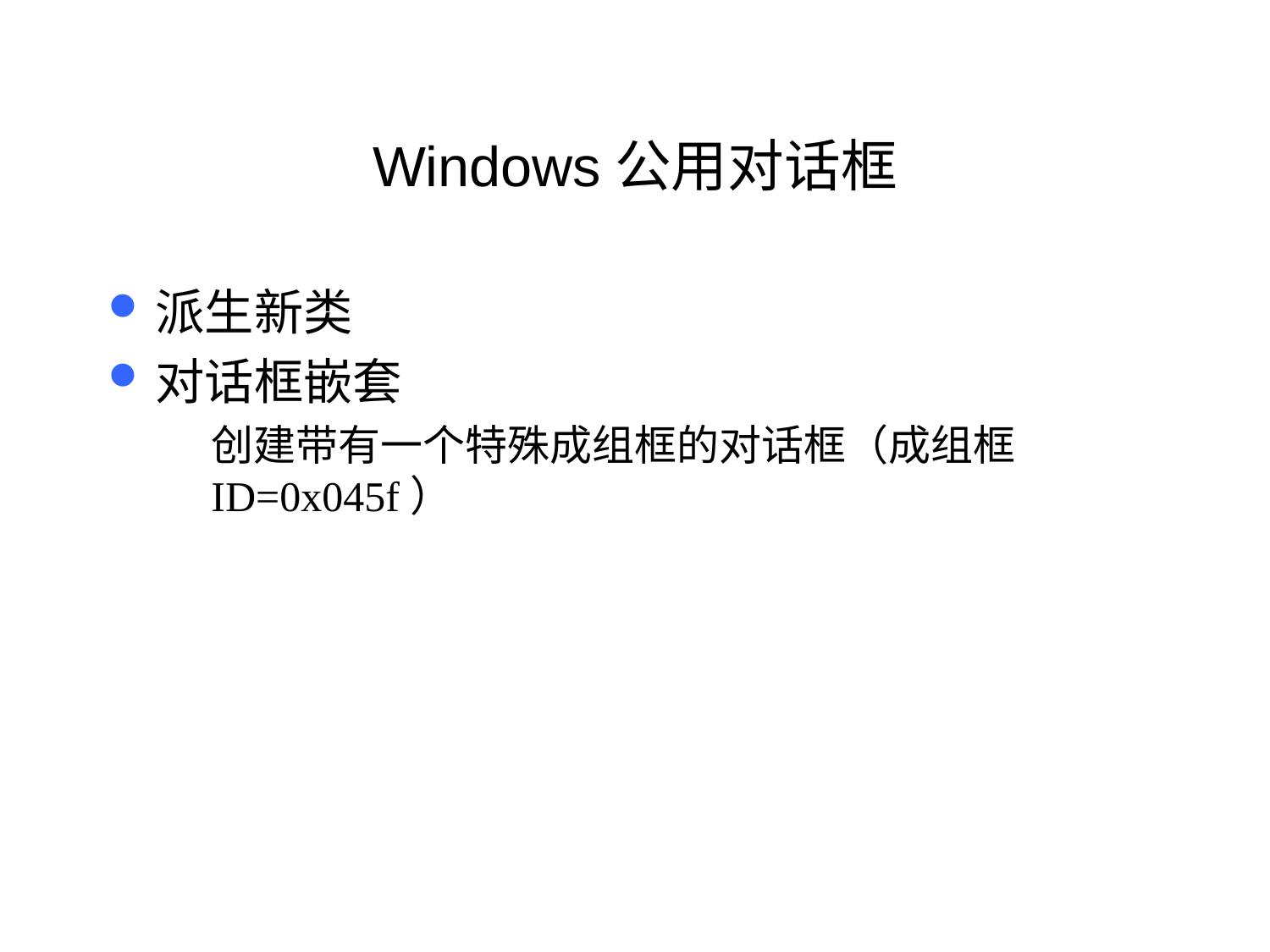

# Windows公用对话框
派生新类
对话框嵌套
创建带有一个特殊成组框的对话框（成组框ID=0x045f）
72